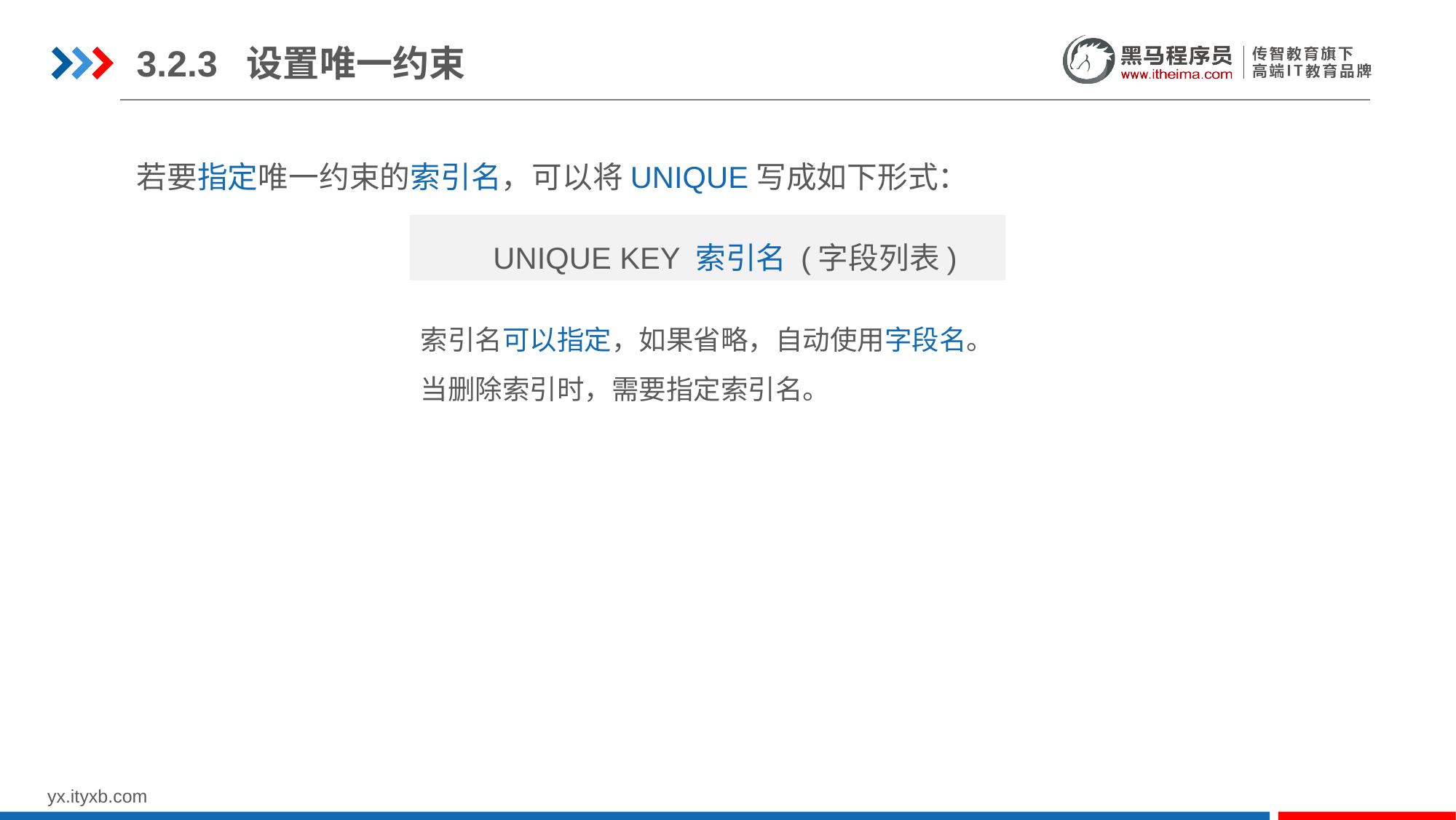

3.2.3  设置唯一约束
若要指定唯一约束的索引名，可以将UNIQUE写成如下形式：
UNIQUE KEY 索引名 (字段列表)
索引名可以指定，如果省略，自动使用字段名。
当删除索引时，需要指定索引名。